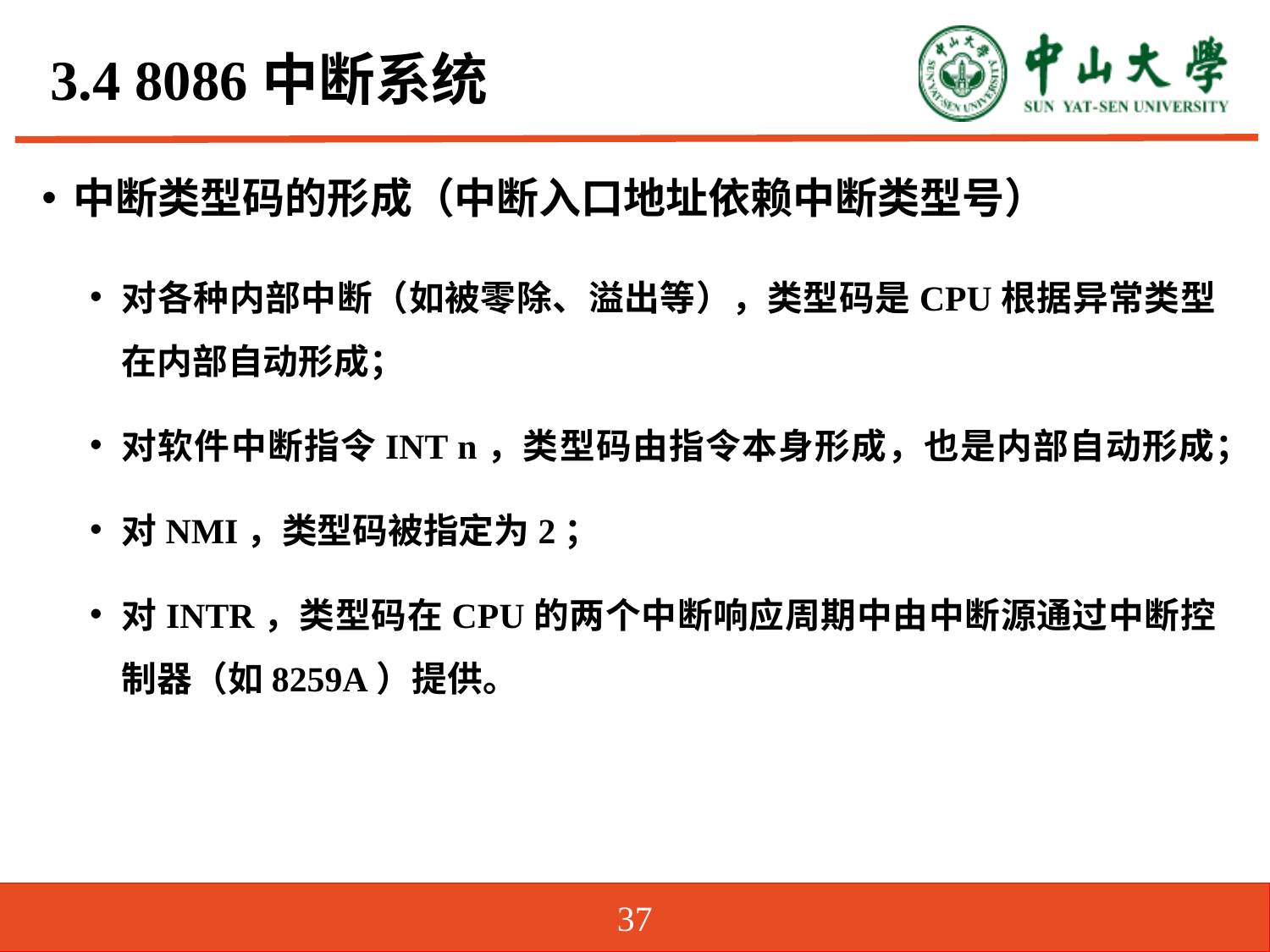

# 3.4 8086中断系统
中断类型码的形成（中断入口地址依赖中断类型号）
对各种内部中断（如被零除、溢出等），类型码是CPU根据异常类型在内部自动形成；
对软件中断指令INT n，类型码由指令本身形成，也是内部自动形成；
对NMI，类型码被指定为2；
对INTR，类型码在CPU的两个中断响应周期中由中断源通过中断控制器（如8259A）提供。

37